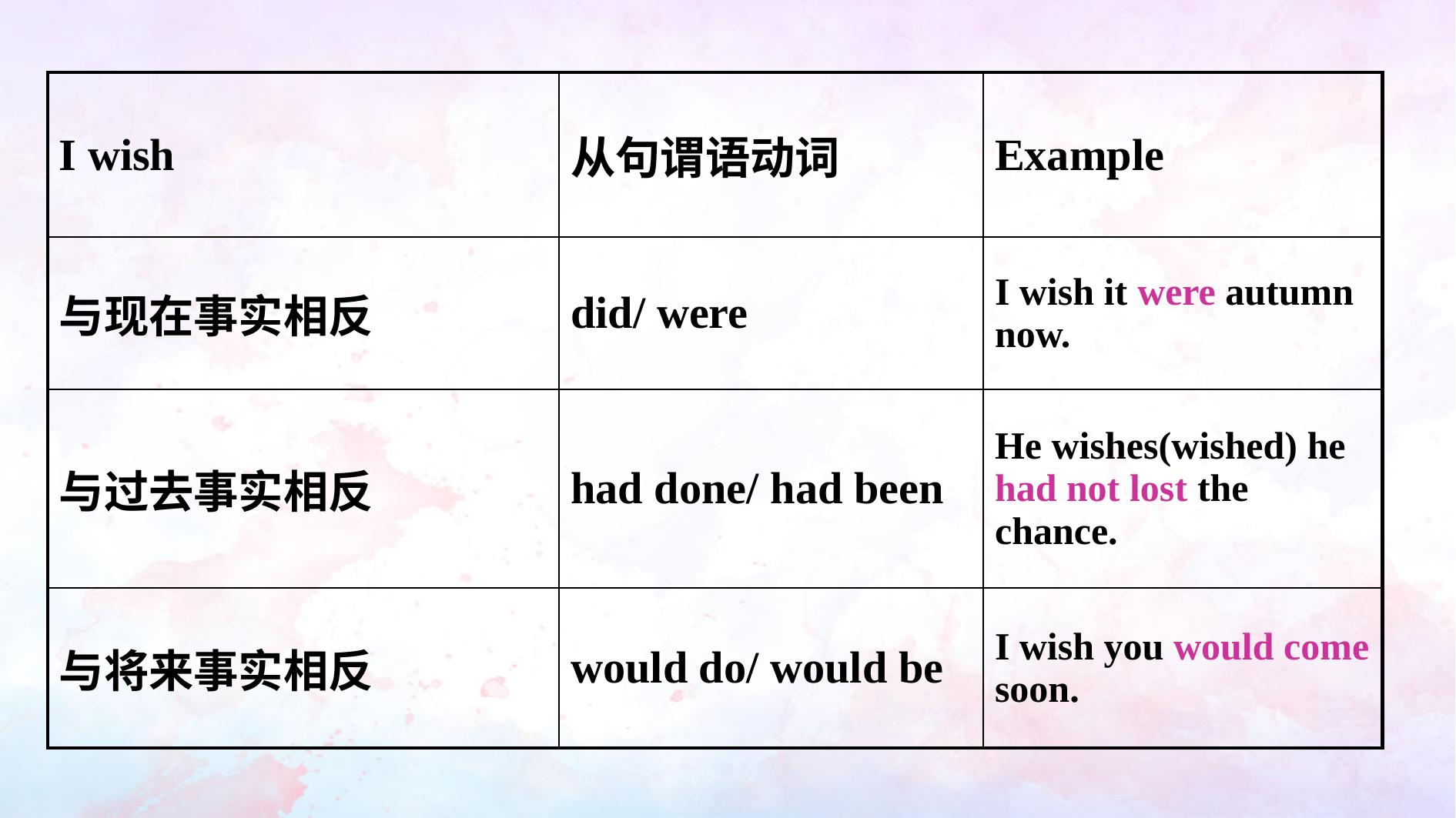

| I wish | 从句谓语动词 | Example |
| --- | --- | --- |
| 与现在事实相反 | did/ were | I wish it were autumn now. |
| 与过去事实相反 | had done/ had been | He wishes(wished) he had not lost the chance. |
| 与将来事实相反 | would do/ would be | I wish you would come soon. |